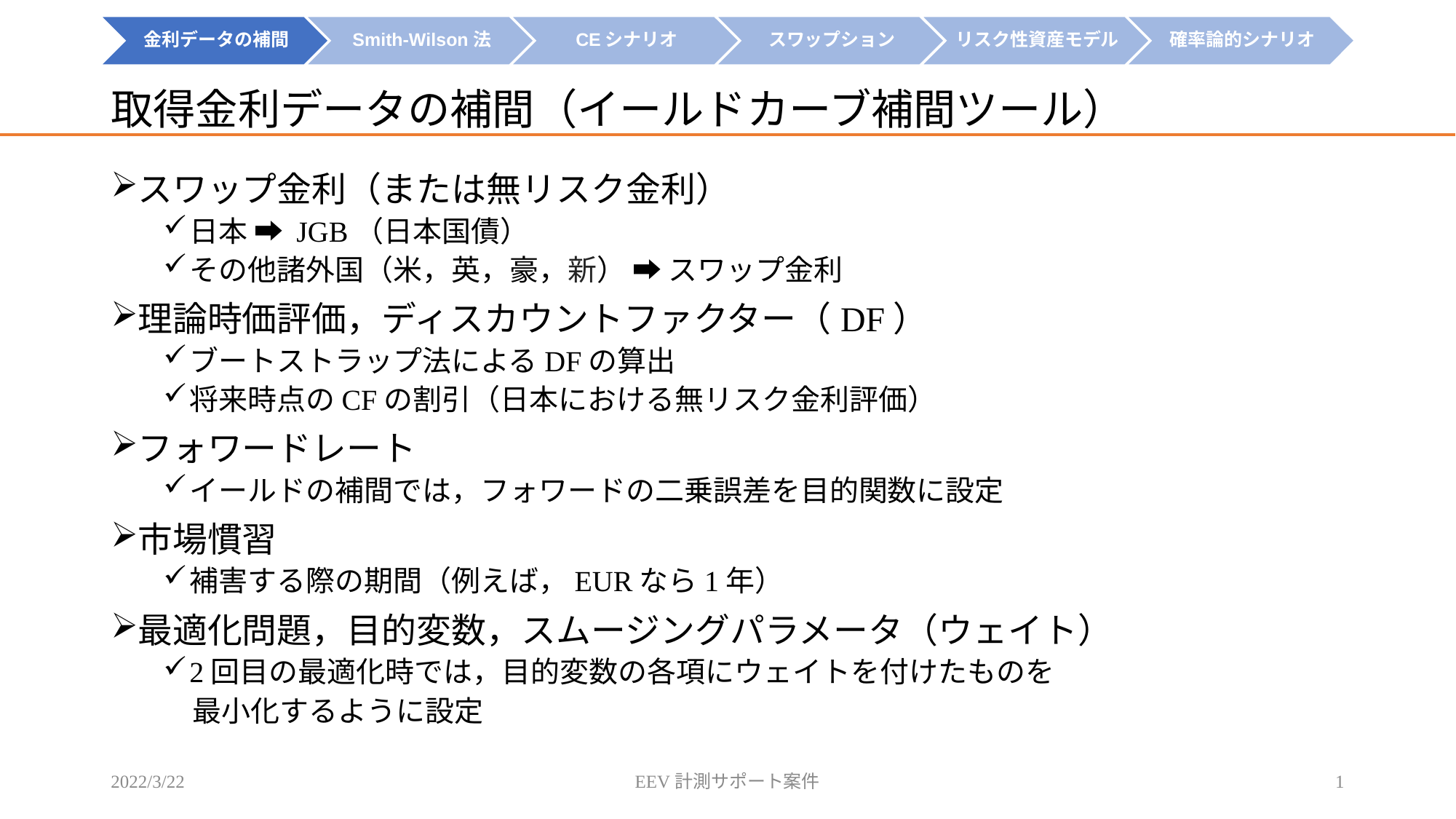

金利データの補間
Smith-Wilson法
CEシナリオ
スワップション
リスク性資産モデル
確率論的シナリオ
# 取得金利データの補間（イールドカーブ補間ツール）
スワップ金利（または無リスク金利）
日本 ➡ JGB（日本国債）
その他諸外国（米，英，豪，新） ➡ スワップ金利
理論時価評価，ディスカウントファクター（DF）
ブートストラップ法によるDFの算出
将来時点のCFの割引（日本における無リスク金利評価）
フォワードレート
イールドの補間では，フォワードの二乗誤差を目的関数に設定
市場慣習
補害する際の期間（例えば，EURなら1年）
最適化問題，目的変数，スムージングパラメータ（ウェイト）
2回目の最適化時では，目的変数の各項にウェイトを付けたものを
　最小化するように設定

2022/3/22
EEV計測サポート案件
1